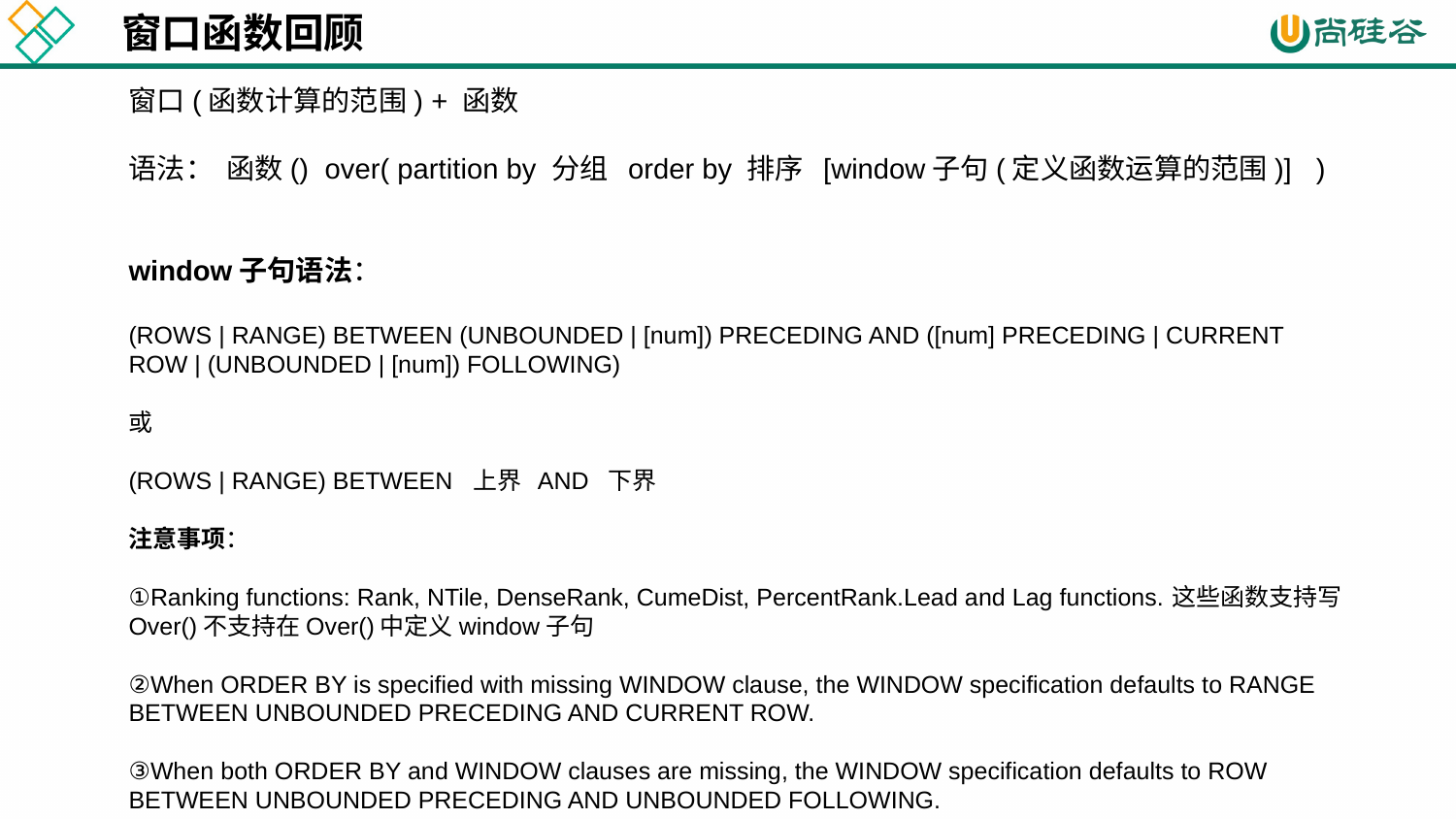

窗口函数回顾
窗口(函数计算的范围) + 函数

语法：  函数()  over( partition by 分组  order by 排序  [window子句(定义函数运算的范围)]   )

window子句语法：

(ROWS | RANGE) BETWEEN (UNBOUNDED | [num]) PRECEDING AND ([num] PRECEDING | CURRENT ROW | (UNBOUNDED | [num]) FOLLOWING)

或

(ROWS | RANGE) BETWEEN  上界  AND  下界

注意事项：

①Ranking functions: Rank, NTile, DenseRank, CumeDist, PercentRank.Lead and Lag functions.这些函数支持写Over()不支持在Over()中定义window子句

②When ORDER BY is specified with missing WINDOW clause, the WINDOW specification defaults to RANGE BETWEEN UNBOUNDED PRECEDING AND CURRENT ROW.

③When both ORDER BY and WINDOW clauses are missing, the WINDOW specification defaults to ROW BETWEEN UNBOUNDED PRECEDING AND UNBOUNDED FOLLOWING.